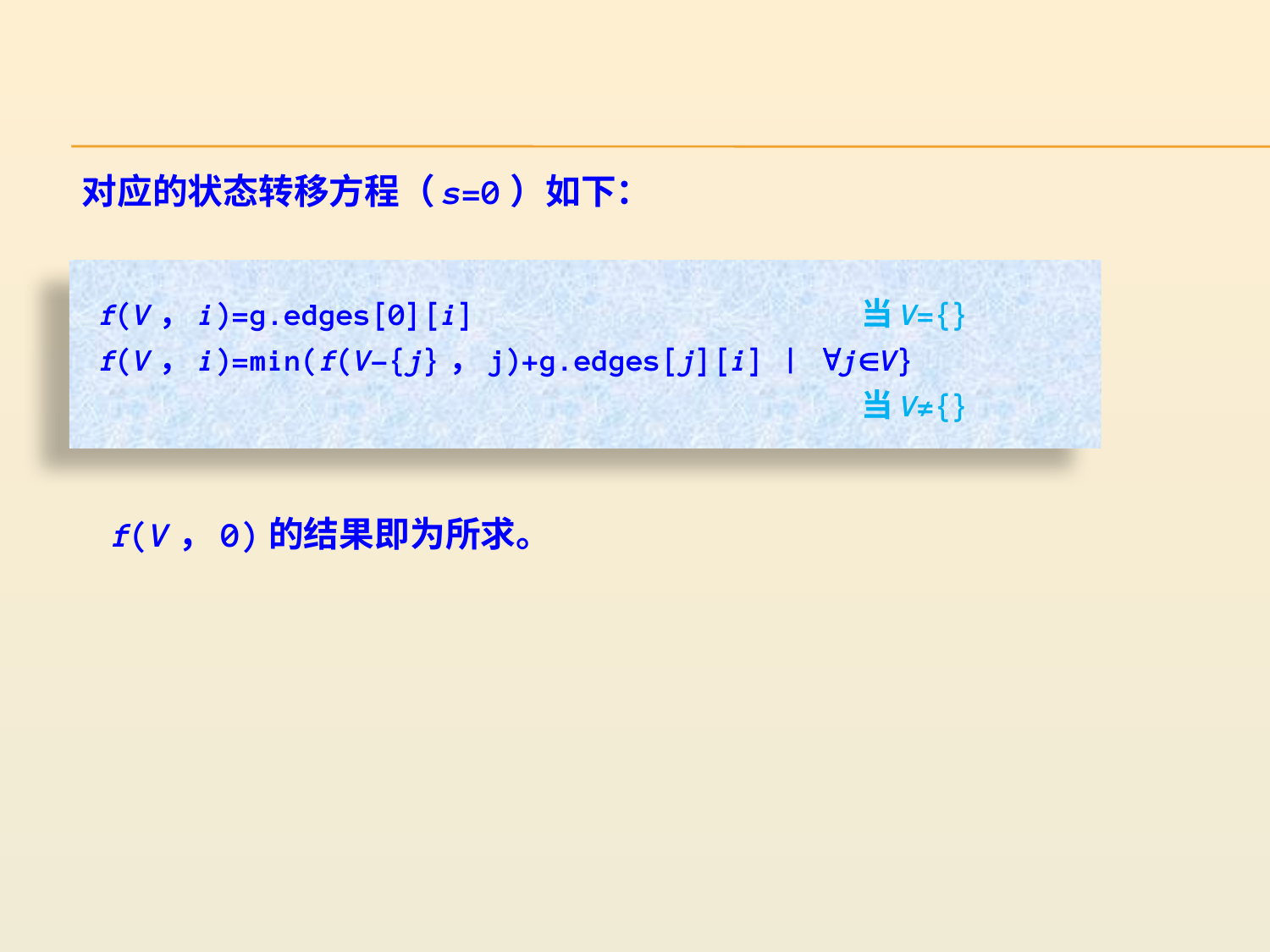

对应的状态转移方程（s=0）如下：
f(V，i)=g.edges[0][i]				当V={}
f(V，i)=min(f(V-{j}，j)+g.edges[j][i] | ∀j∈V}
						当V≠{}

f(V，0)的结果即为所求。